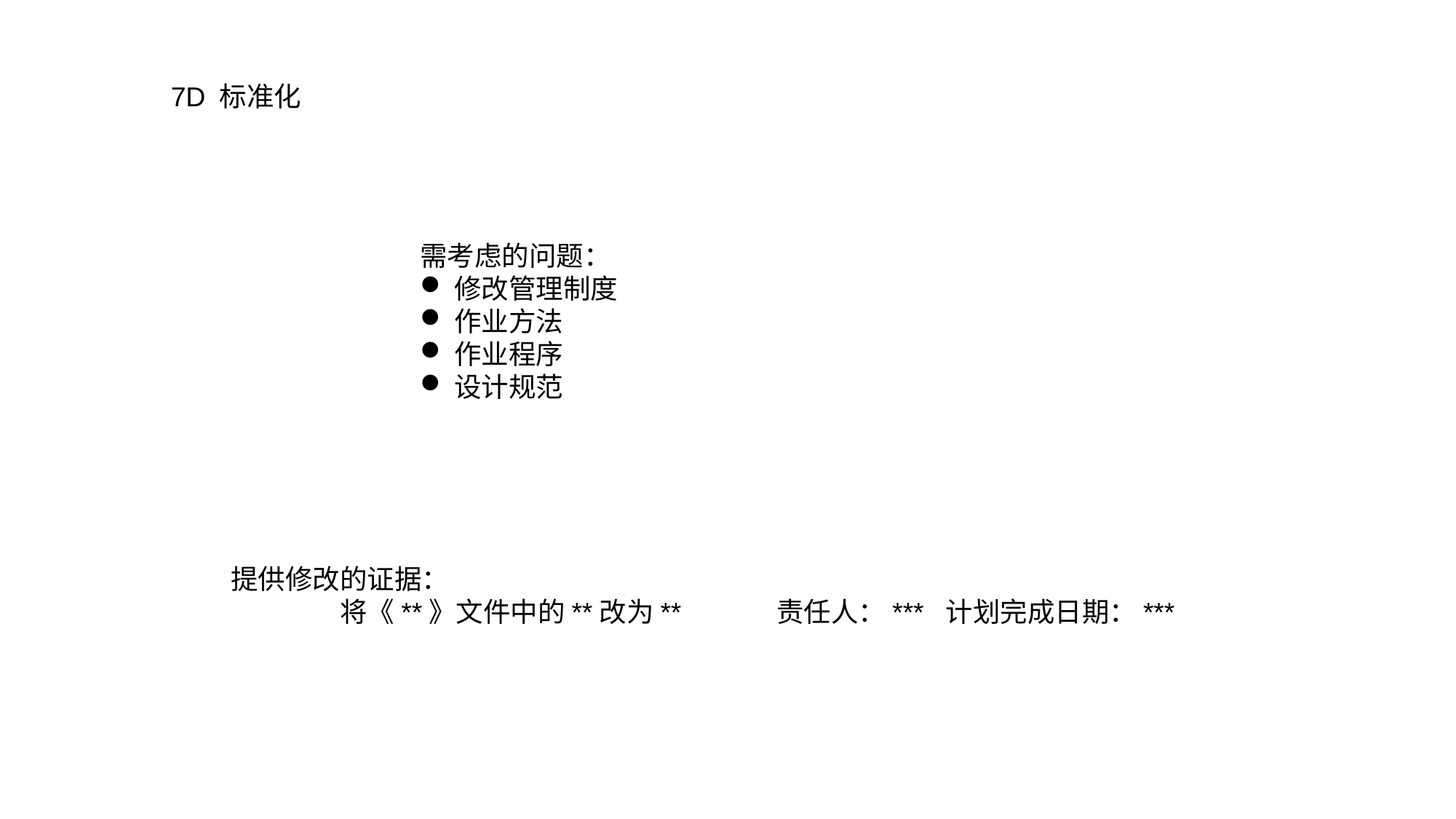

7D 标准化
需考虑的问题：
修改管理制度
作业方法
作业程序
设计规范

提供修改的证据：
	将《**》文件中的**改为**	责任人：***  计划完成日期：***